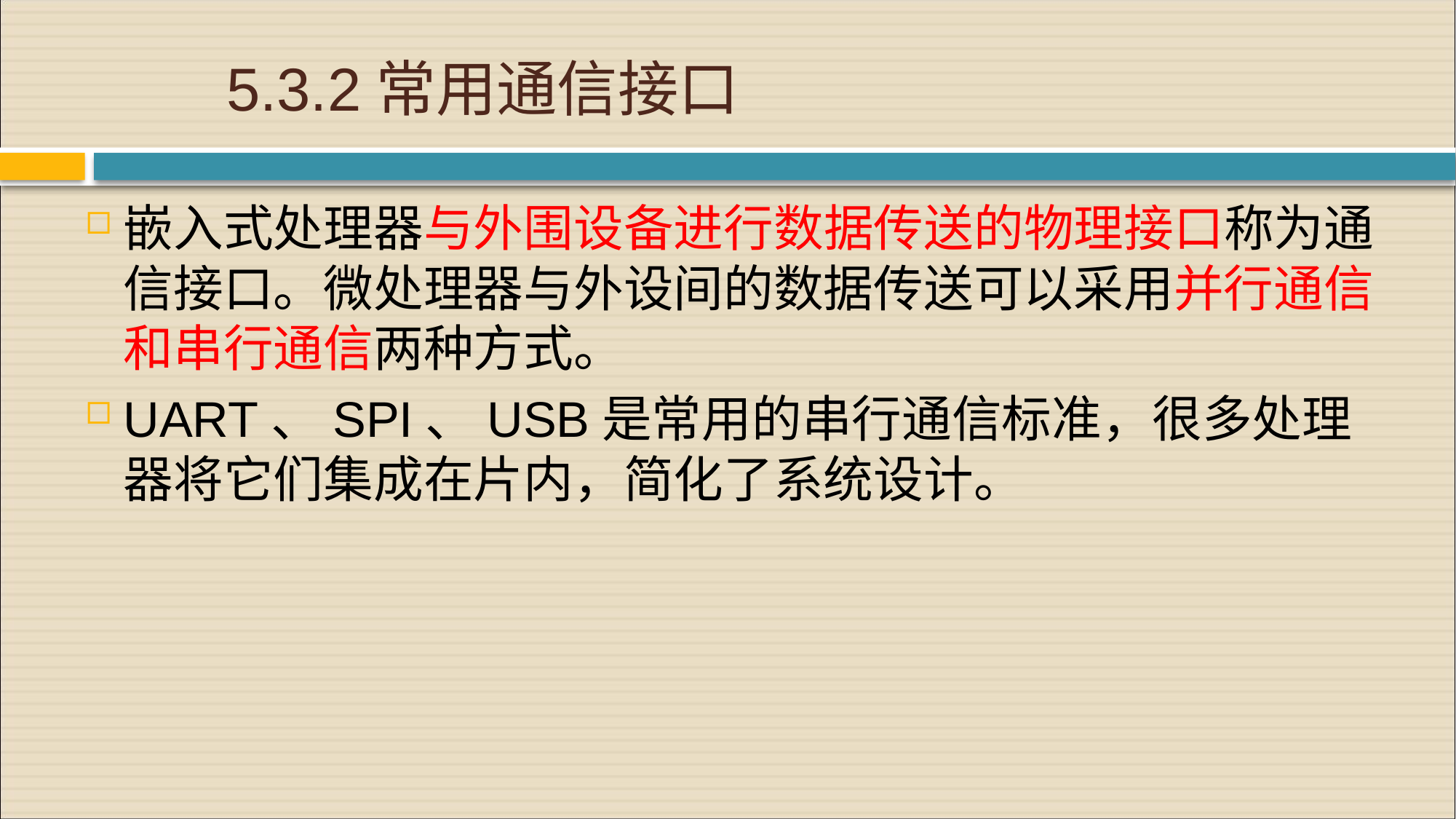

# 5.3.2常用通信接口
嵌入式处理器与外围设备进行数据传送的物理接口称为通信接口。微处理器与外设间的数据传送可以采用并行通信和串行通信两种方式。
UART、SPI、USB是常用的串行通信标准，很多处理器将它们集成在片内，简化了系统设计。